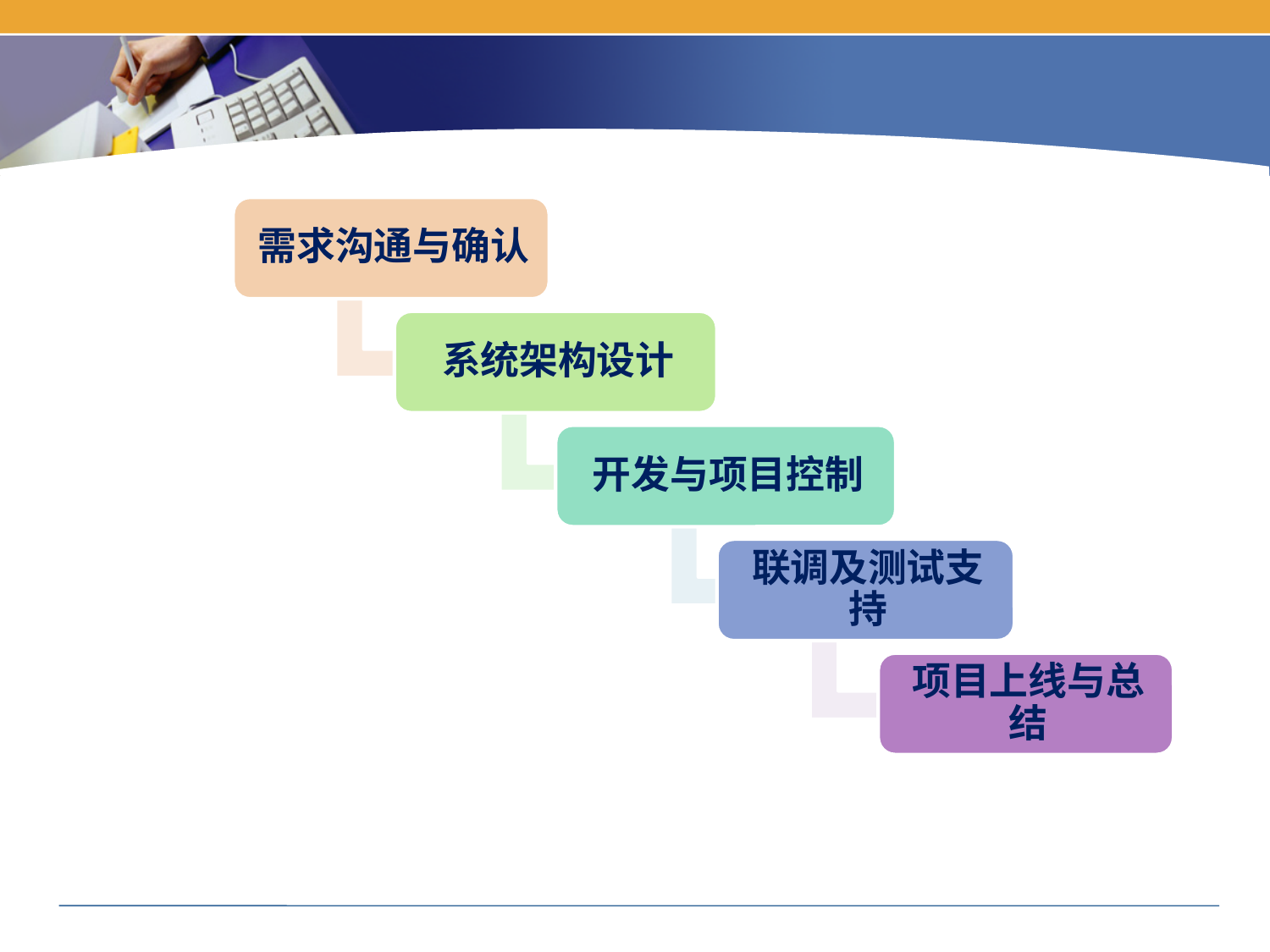

需求沟通与确认
系统架构设计
开发与项目控制
联调及测试支持
项目上线与总结